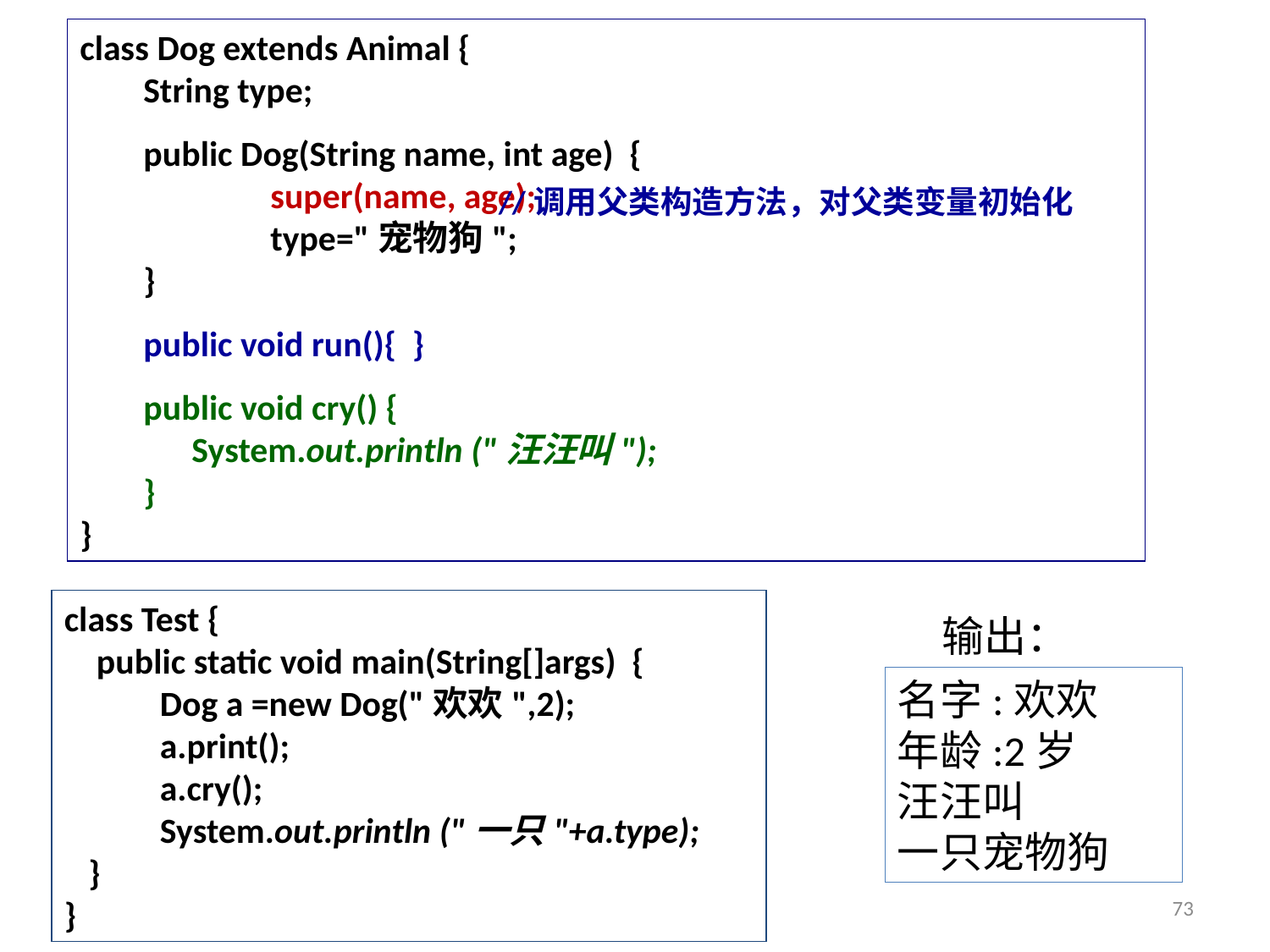

class Dog extends Animal {
String type;

public Dog(String name, int age)  {
	super(name, age);
    	type="宠物狗";
}

public void run(){  }

public void cry() {
      System.out.println ("汪汪叫");
}
}
//调用父类构造方法，对父类变量初始化
class Test {
    public static void main(String[]args)  {
    Dog a =new Dog("欢欢",2);
    a.print();
    a.cry();
    System.out.println ("一只"+a.type);
   }
}
输出：
名字:欢欢
年龄:2岁
汪汪叫
一只宠物狗
73